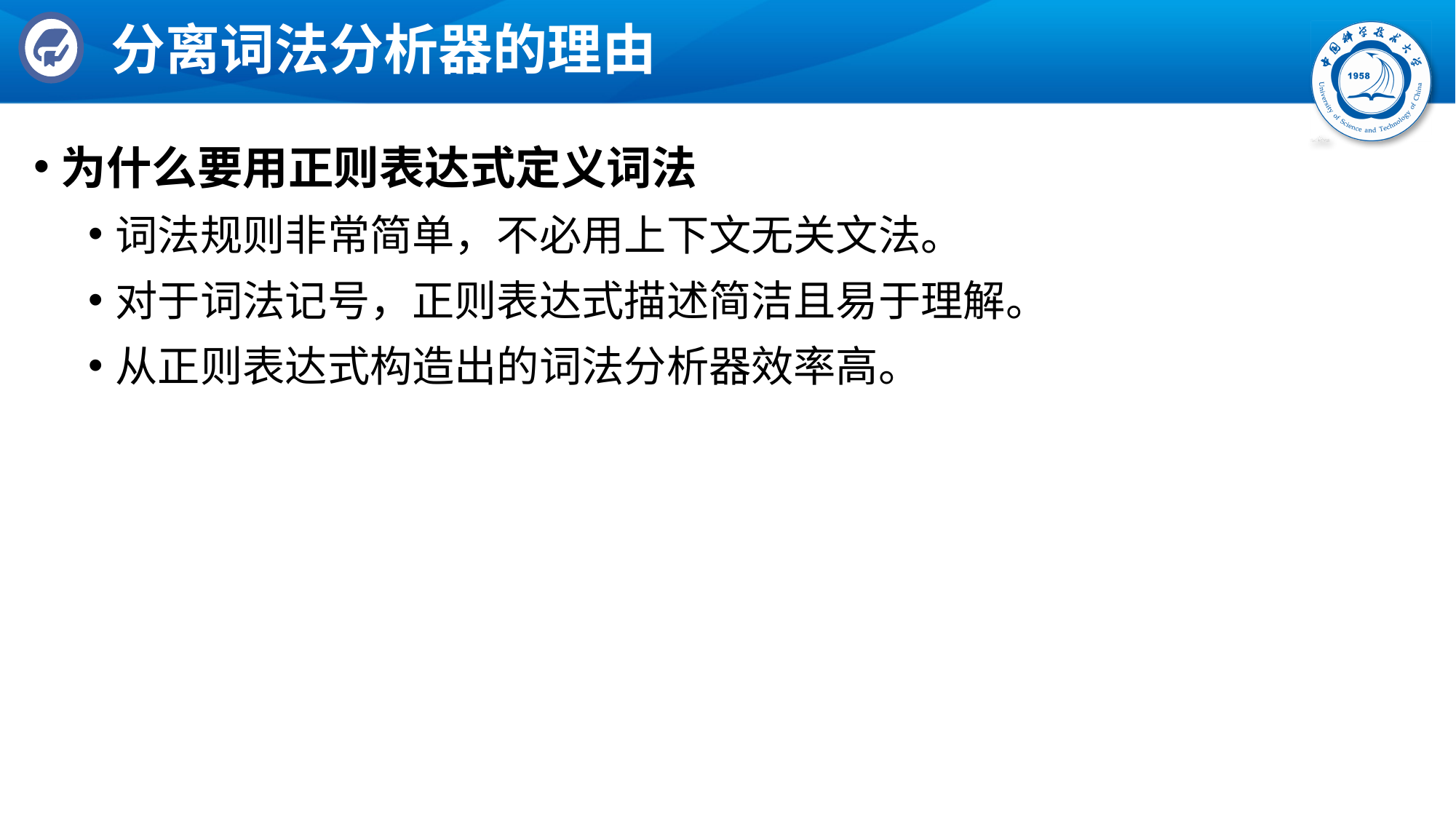

# 分离词法分析器的理由
为什么要用正则表达式定义词法
词法规则非常简单，不必用上下文无关文法。
对于词法记号，正则表达式描述简洁且易于理解。
从正则表达式构造出的词法分析器效率高。